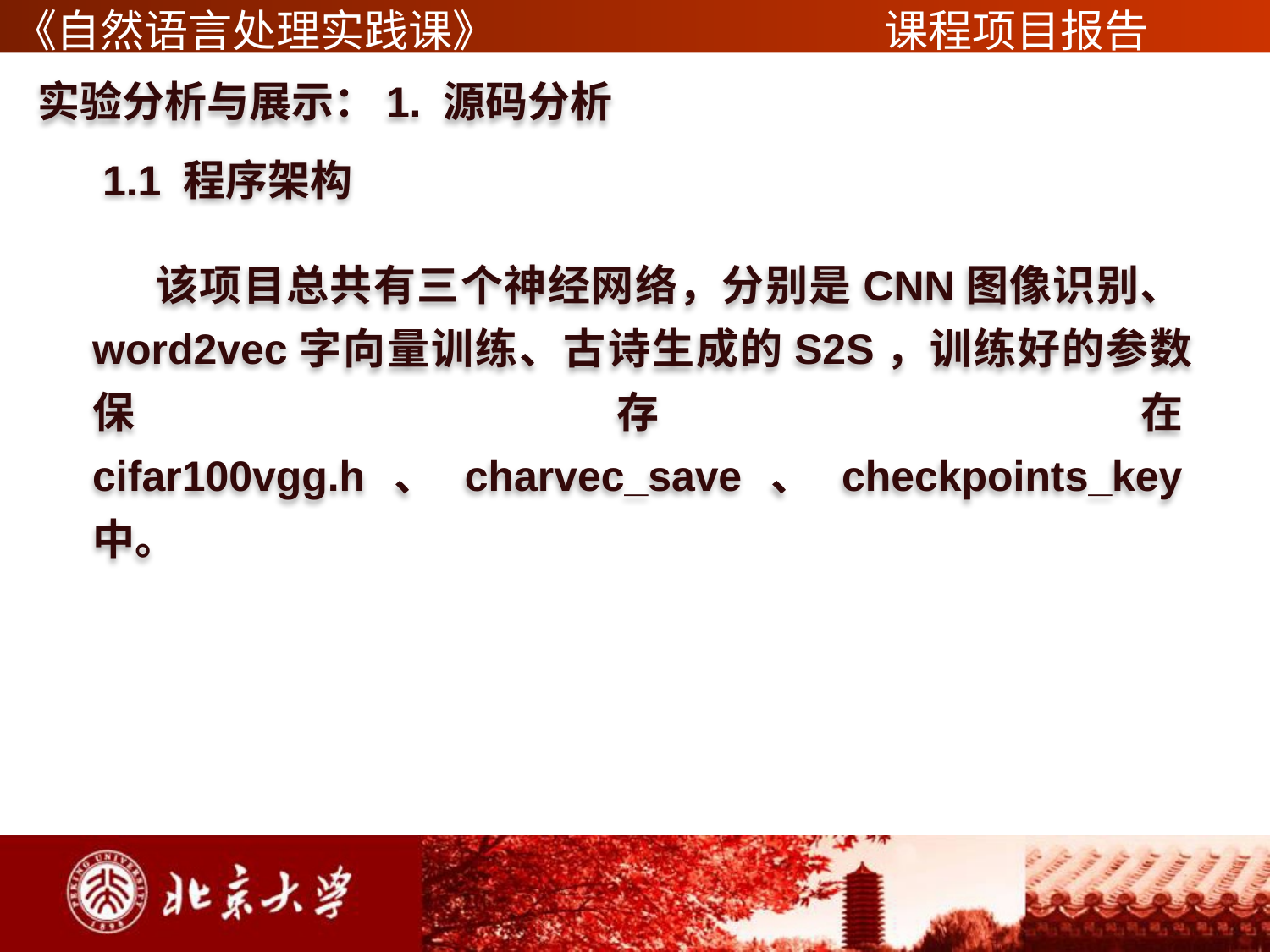

实验分析与展示：1. 源码分析
1.1 程序架构
该项目总共有三个神经网络，分别是CNN图像识别、word2vec字向量训练、古诗生成的S2S，训练好的参数保存在cifar100vgg.h、charvec_save、checkpoints_key中。